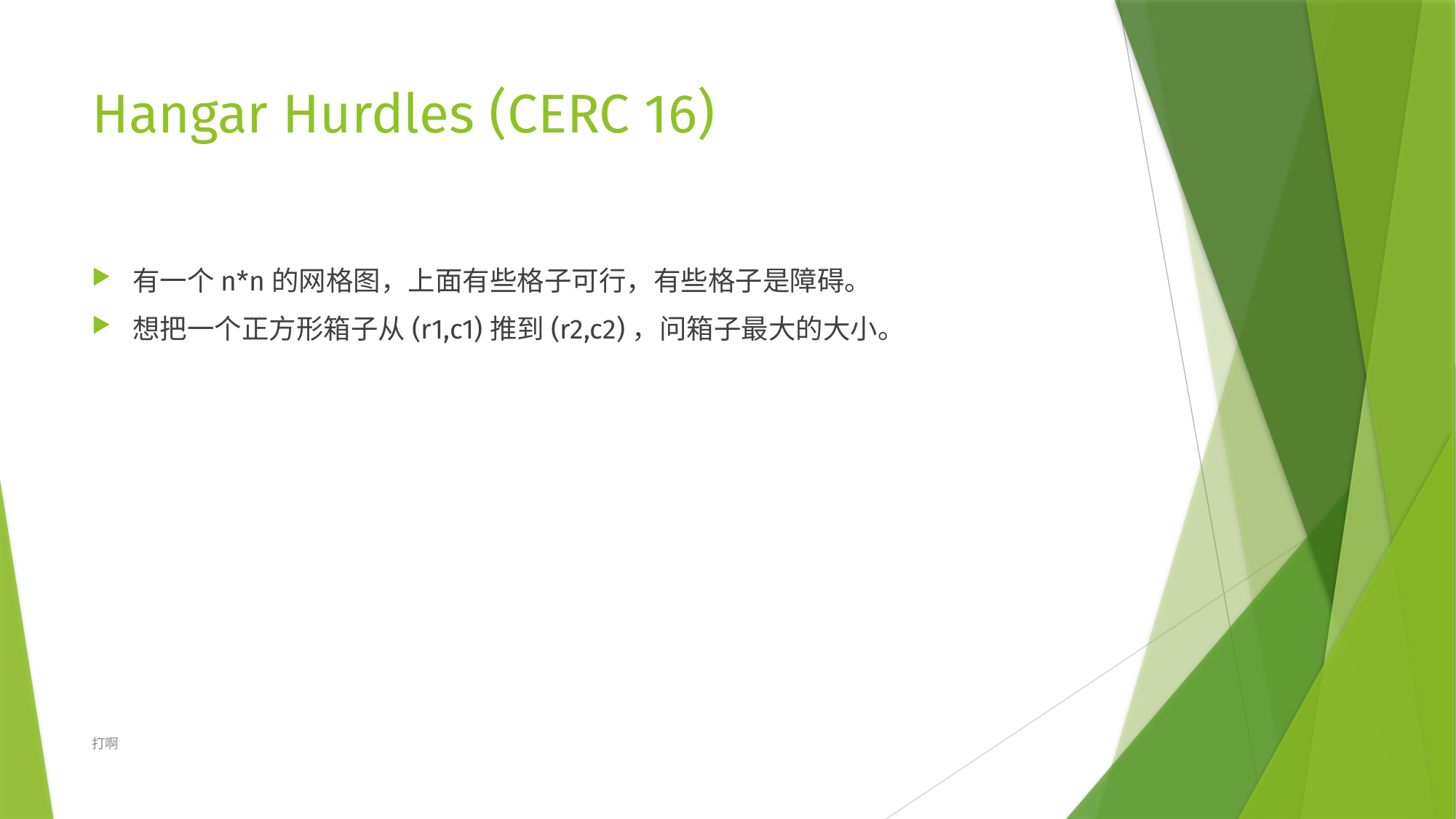

# Hangar Hurdles (CERC 16)
有一个n*n的网格图，上面有些格子可行，有些格子是障碍。
想把一个正方形箱子从(r1,c1)推到(r2,c2)，问箱子最大的大小。
打啊